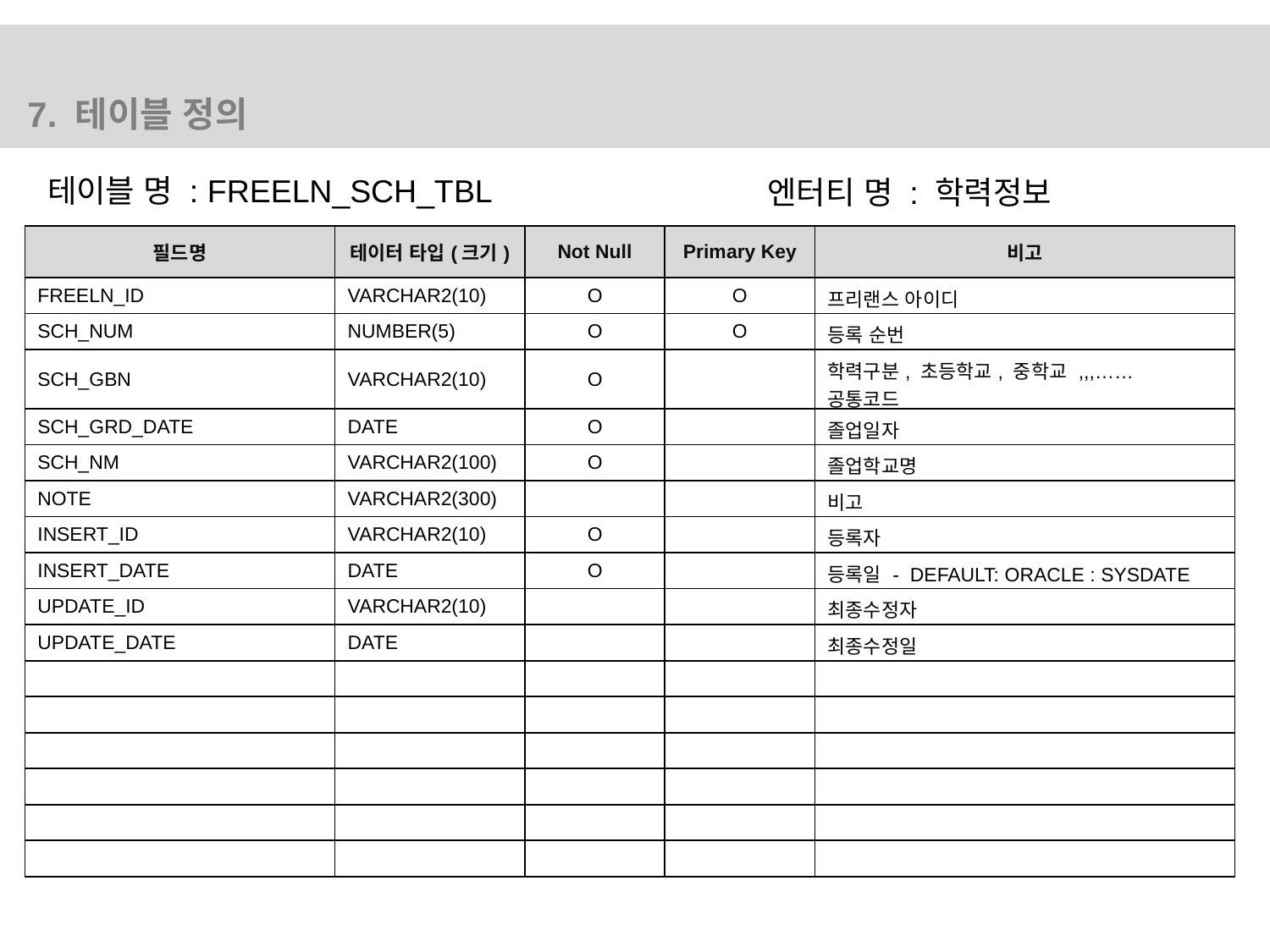

7. 테이블 정의
테이블 명 : FREELN_SCH_TBL
엔터티 명 : 학력정보
| 필드명 | 테이터 타입(크기) | Not Null | Primary Key | 비고 |
| --- | --- | --- | --- | --- |
| FREELN\_ID | VARCHAR2(10) | O | O | 프리랜스 아이디 |
| SCH\_NUM | NUMBER(5) | O | O | 등록 순번 |
| SCH\_GBN | VARCHAR2(10) | O |  | 학력구분, 초등학교, 중학교 ,,,…… 공통코드 |
| SCH\_GRD\_DATE | DATE | O |  | 졸업일자 |
| SCH\_NM | VARCHAR2(100) | O |  | 졸업학교명 |
| NOTE | VARCHAR2(300) |  |  | 비고 |
| INSERT\_ID | VARCHAR2(10) | O |  | 등록자 |
| INSERT\_DATE | DATE | O |  | 등록일 - DEFAULT: ORACLE : SYSDATE |
| UPDATE\_ID | VARCHAR2(10) |  |  | 최종수정자 |
| UPDATE\_DATE | DATE |  |  | 최종수정일 |
|  |  |  |  |  |
|  |  |  |  |  |
|  |  |  |  |  |
|  |  |  |  |  |
|  |  |  |  |  |
|  |  |  |  |  |